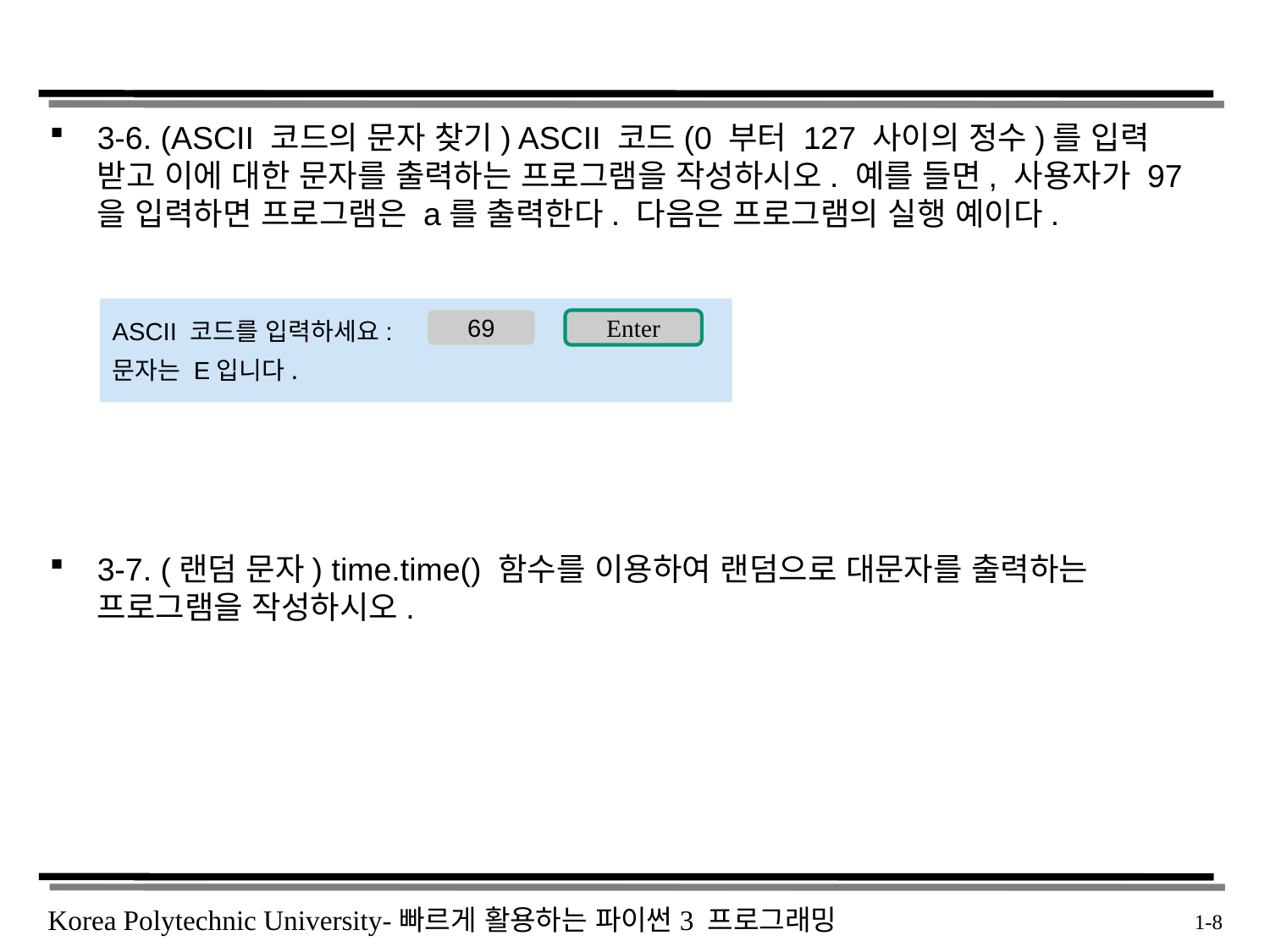

3-6. (ASCII 코드의 문자 찾기) ASCII 코드(0 부터 127 사이의 정수)를 입력 받고 이에 대한 문자를 출력하는 프로그램을 작성하시오. 예를 들면, 사용자가 97을 입력하면 프로그램은 a를 출력한다. 다음은 프로그램의 실행 예이다.

3-7. (랜덤 문자) time.time() 함수를 이용하여 랜덤으로 대문자를 출력하는 프로그램을 작성하시오.
ASCII 코드를 입력하세요:
문자는 E입니다.
Enter
69
 1-8